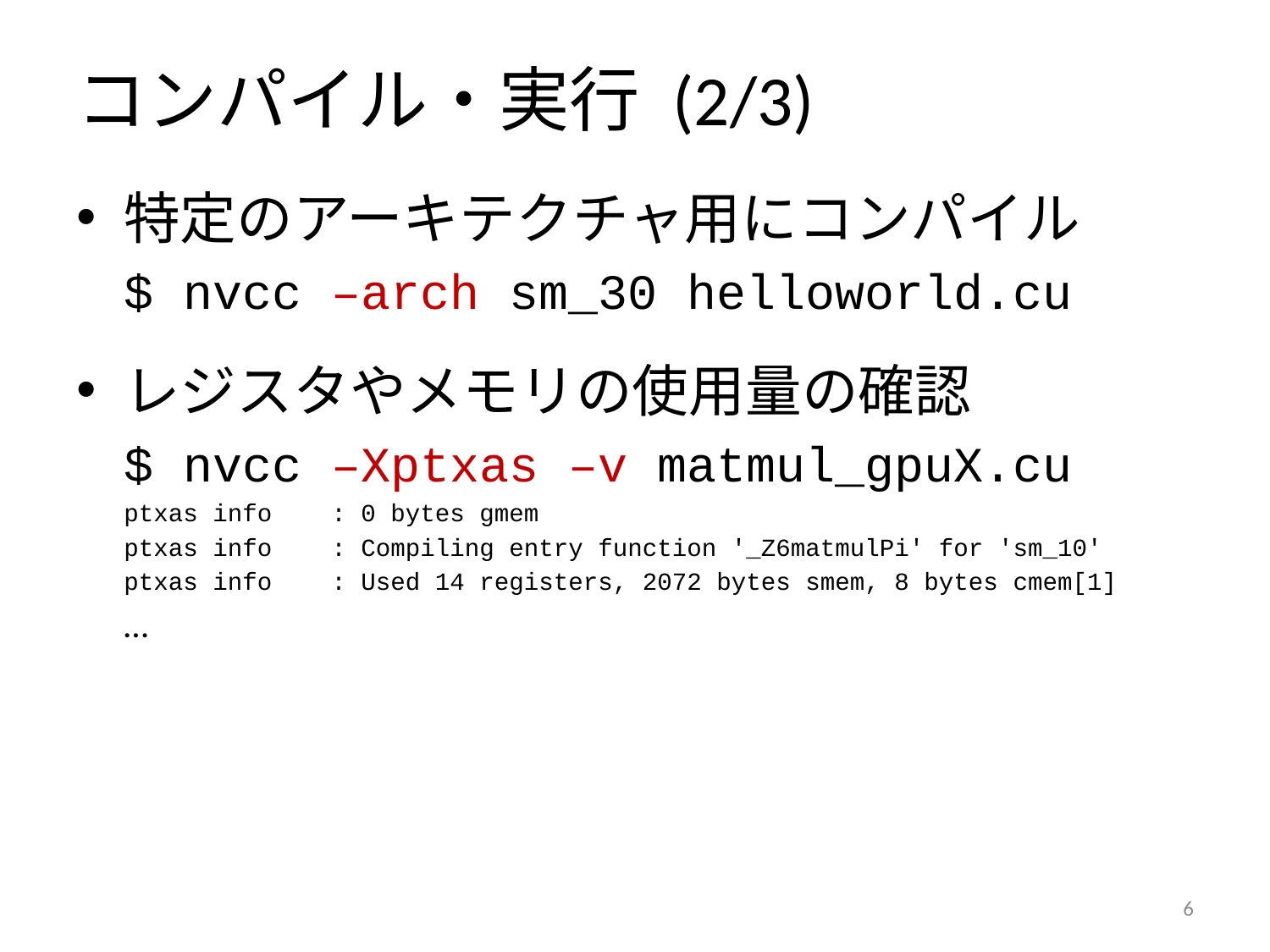

# コンパイル・実行 (2/3)
特定のアーキテクチャ用にコンパイル
	$ nvcc –arch sm_30 helloworld.cu

レジスタやメモリの使用量の確認
	$ nvcc –Xptxas –v matmul_gpuX.cu
	ptxas info    : 0 bytes gmem
	ptxas info    : Compiling entry function '_Z6matmulPi' for 'sm_10'
	ptxas info    : Used 14 registers, 2072 bytes smem, 8 bytes cmem[1]
	…
6